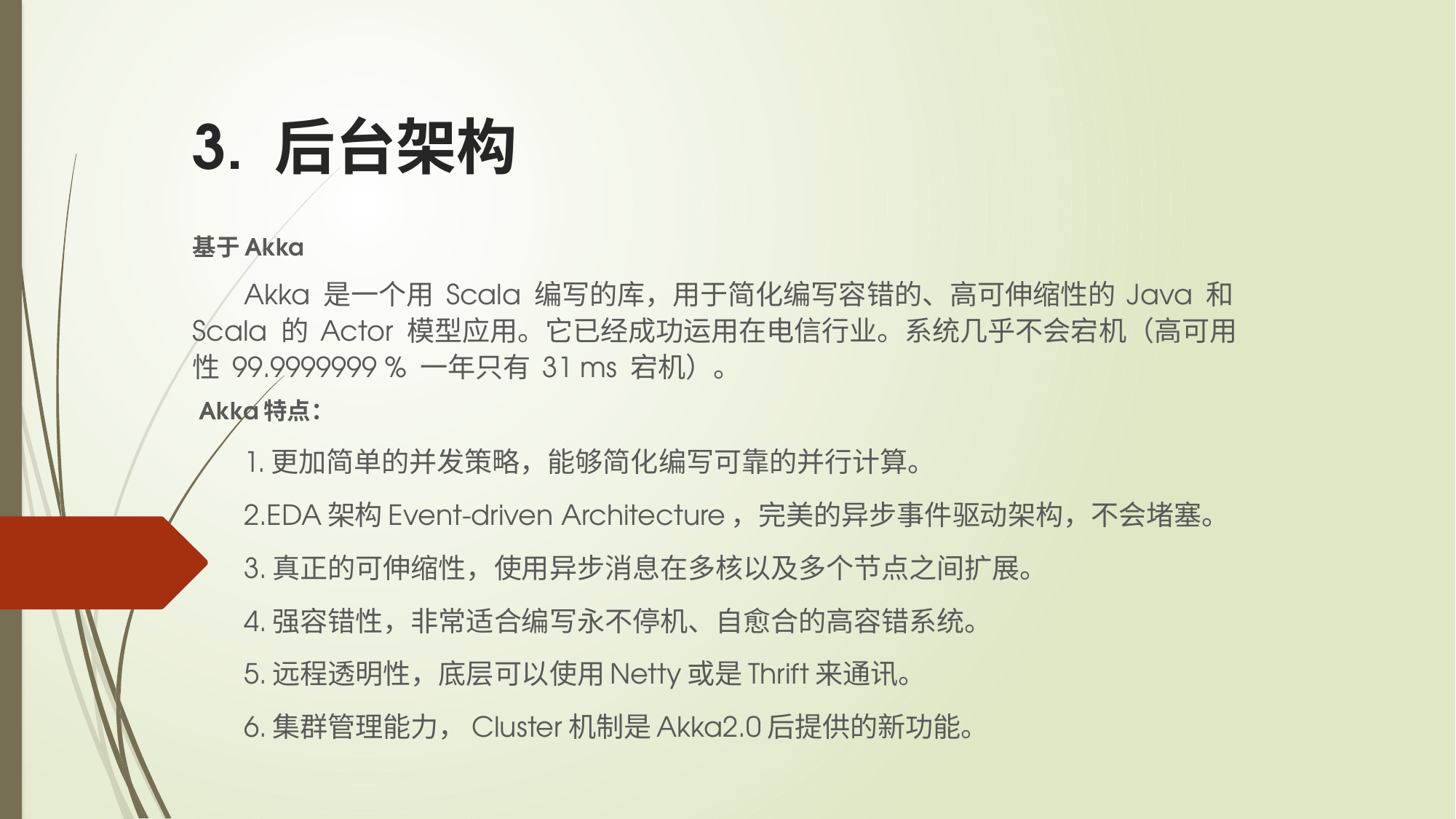

# 3. 后台架构
基于Akka
Akka 是一个用 Scala 编写的库，用于简化编写容错的、高可伸缩性的 Java 和 Scala 的 Actor 模型应用。它已经成功运用在电信行业。系统几乎不会宕机（高可用性 99.9999999 % 一年只有 31 ms 宕机）。
 Akka特点：
1.更加简单的并发策略，能够简化编写可靠的并行计算。
2.EDA架构Event-driven Architecture，完美的异步事件驱动架构，不会堵塞。
3.真正的可伸缩性，使用异步消息在多核以及多个节点之间扩展。
4.强容错性，非常适合编写永不停机、自愈合的高容错系统。
5.远程透明性，底层可以使用Netty或是Thrift来通讯。
6.集群管理能力，Cluster机制是Akka2.0后提供的新功能。